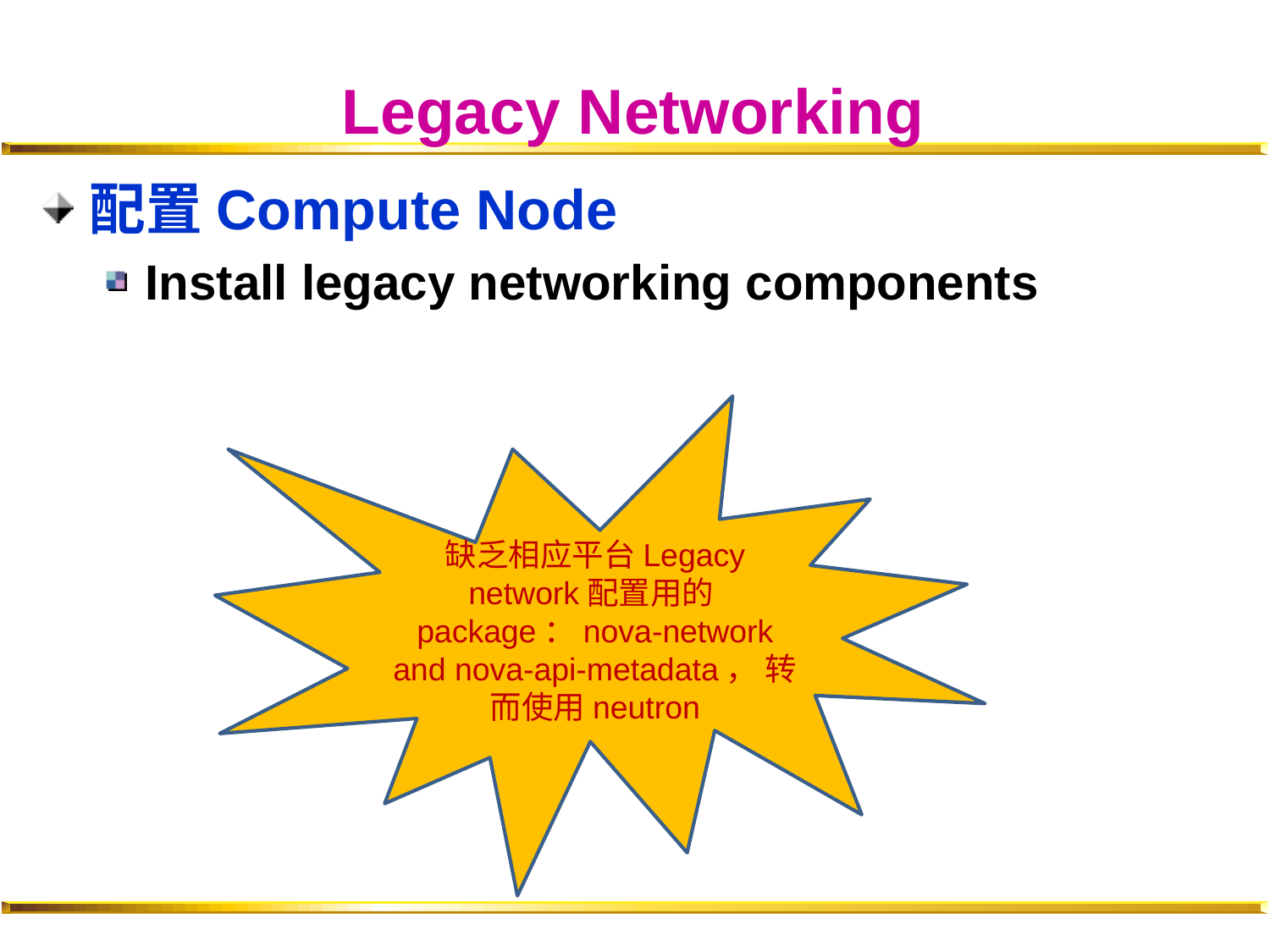

# Legacy Networking
配置Compute Node
Install legacy networking components

缺乏相应平台Legacy network配置用的package：nova-network and nova-api-metadata， 转而使用neutron